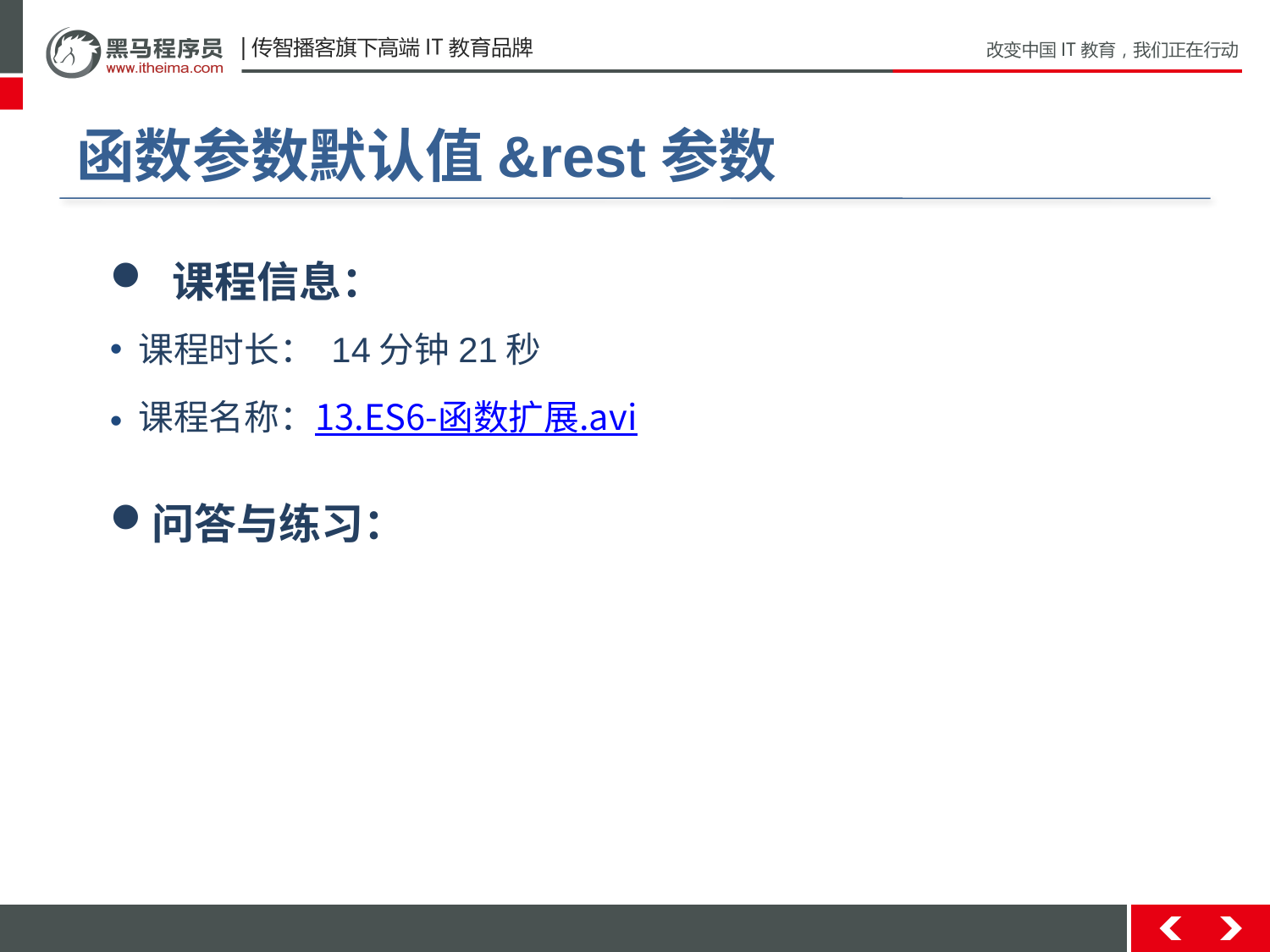

# 函数参数默认值&rest参数
 课程信息：
 课程时长： 14分钟21秒
 课程名称：13.ES6-函数扩展.avi
问答与练习：